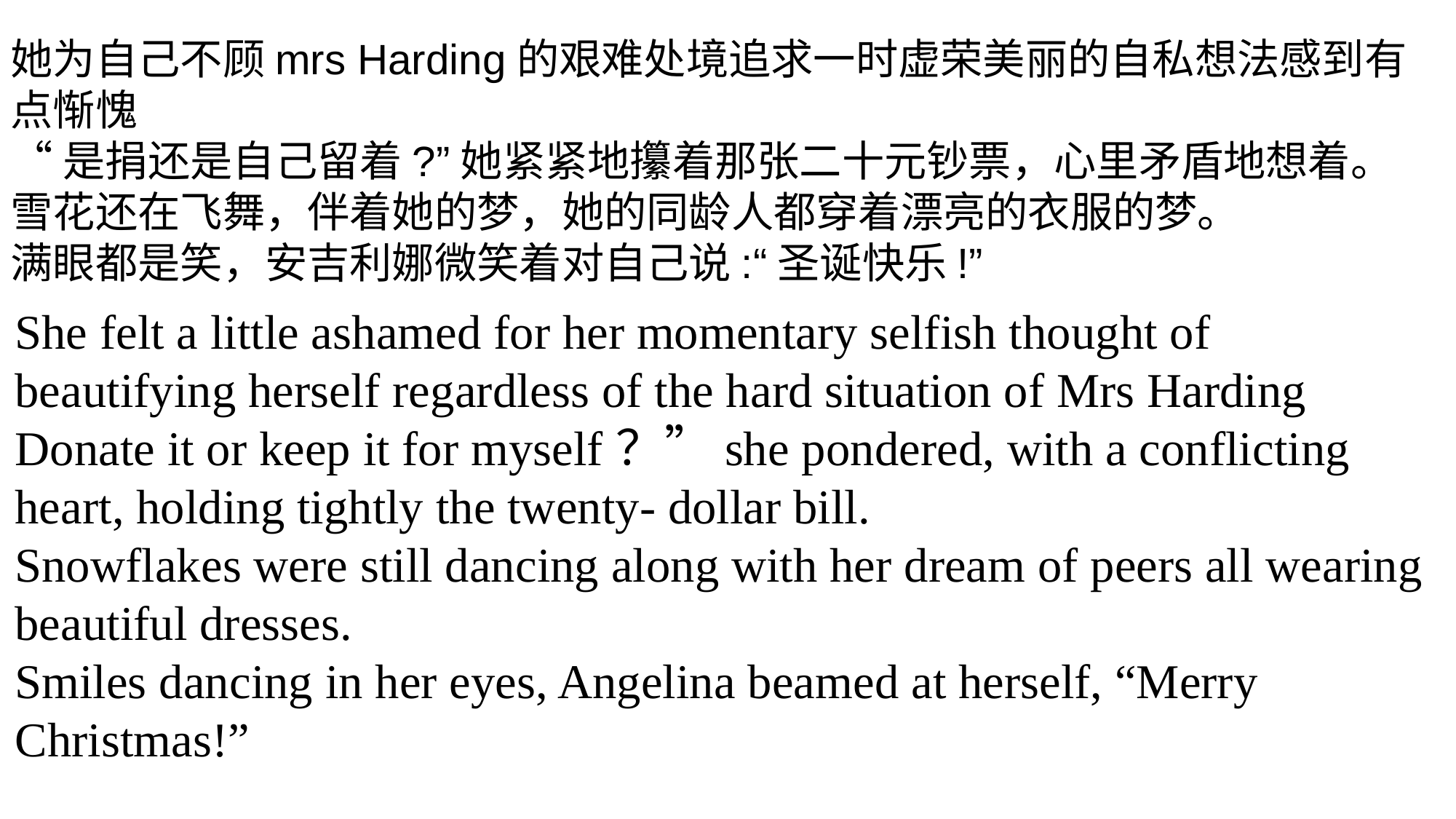

她为自己不顾mrs Harding的艰难处境追求一时虚荣美丽的自私想法感到有点惭愧
“是捐还是自己留着?”她紧紧地攥着那张二十元钞票，心里矛盾地想着。
雪花还在飞舞，伴着她的梦，她的同龄人都穿着漂亮的衣服的梦。
满眼都是笑，安吉利娜微笑着对自己说:“圣诞快乐!”
She felt a little ashamed for her momentary selfish thought of beautifying herself regardless of the hard situation of Mrs Harding
Donate it or keep it for myself？”she pondered, with a conflicting heart, holding tightly the twenty- dollar bill.
Snowflakes were still dancing along with her dream of peers all wearing beautiful dresses.
Smiles dancing in her eyes, Angelina beamed at herself, “Merry Christmas!”